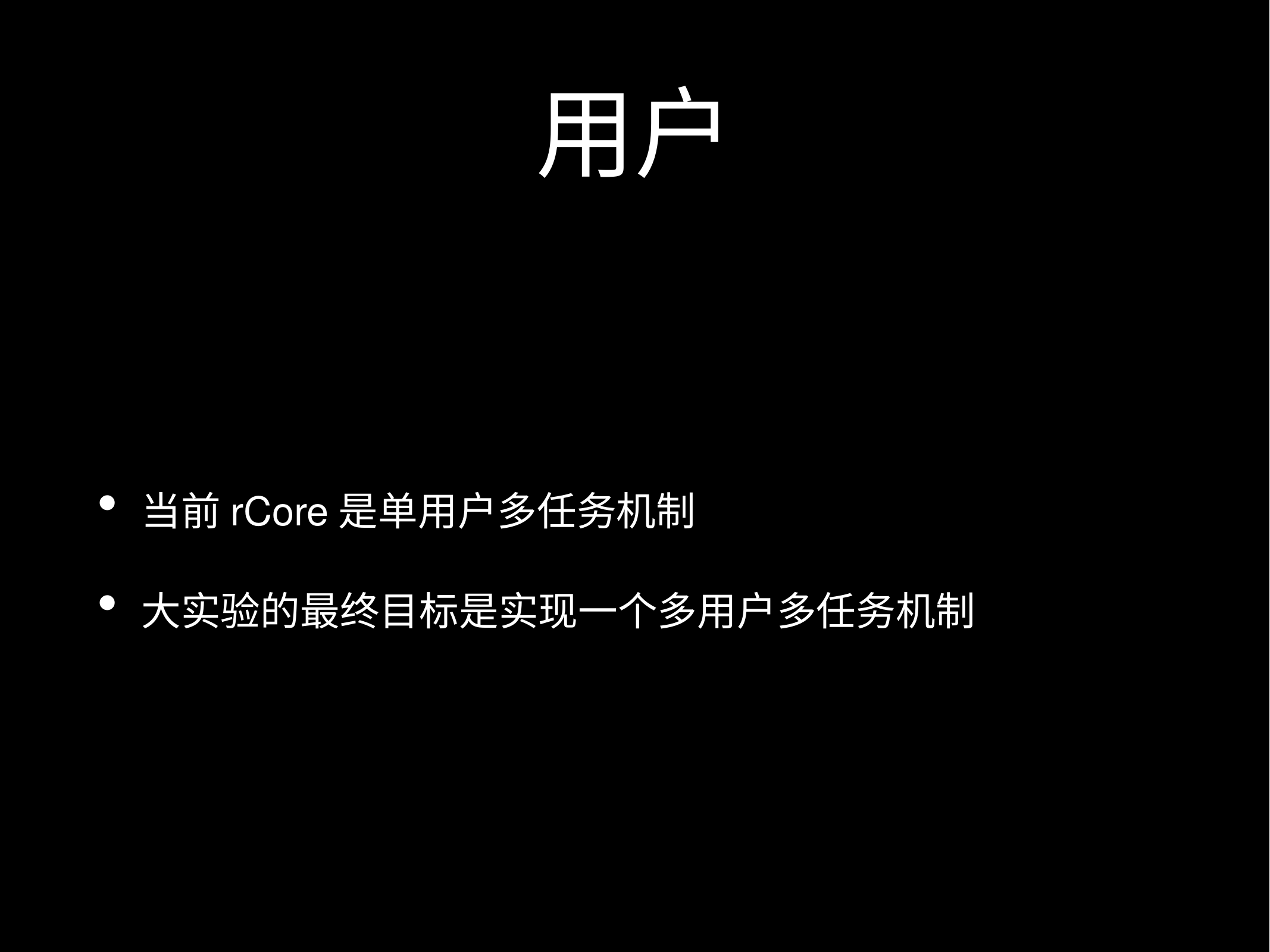

# 用户
当前rCore是单用户多任务机制
大实验的最终目标是实现一个多用户多任务机制